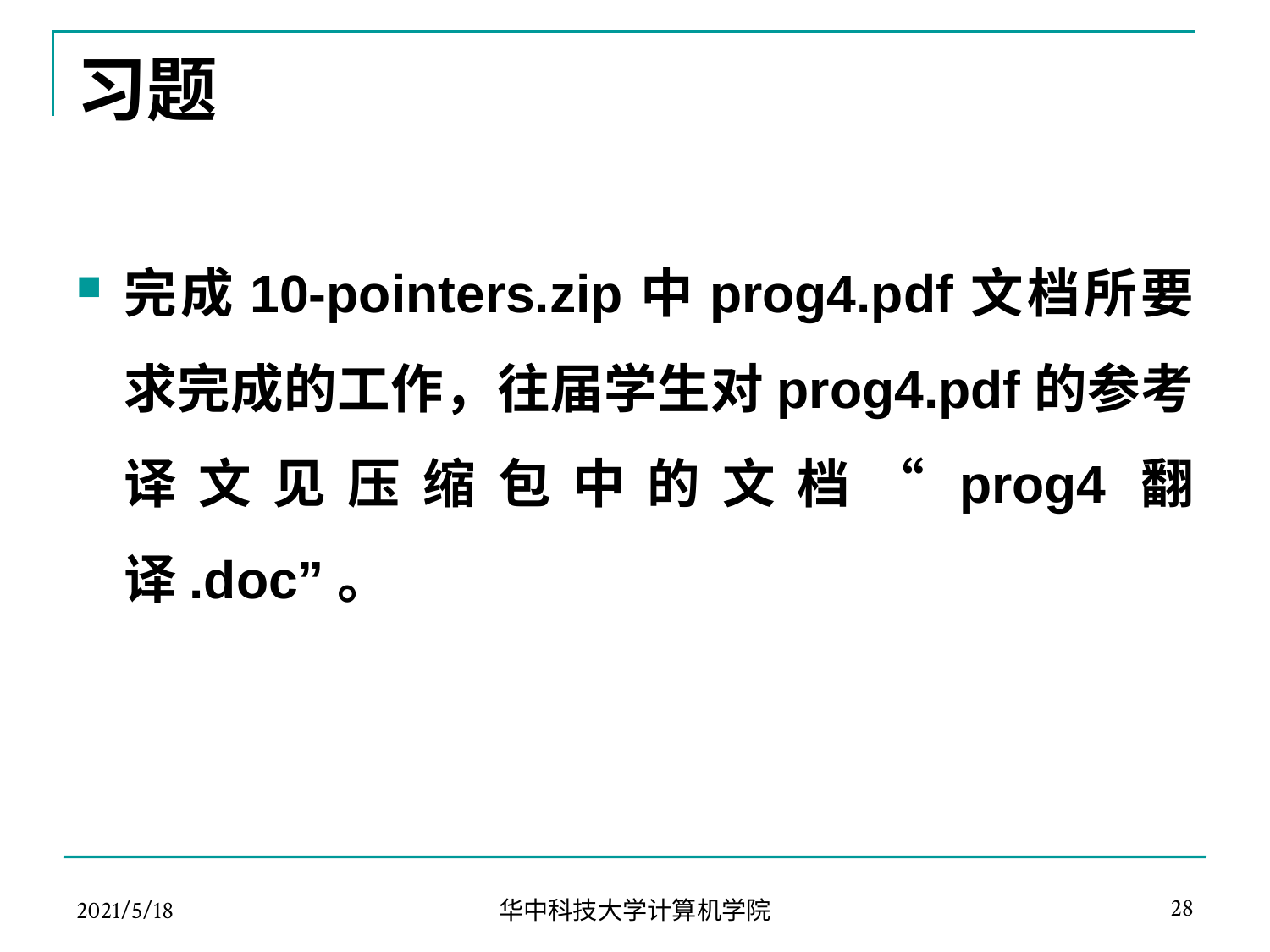

# 习题
完成10-pointers.zip中prog4.pdf文档所要求完成的工作，往届学生对prog4.pdf的参考译文见压缩包中的文档“prog4翻译.doc”。
2021/5/18
28
华中科技大学计算机学院